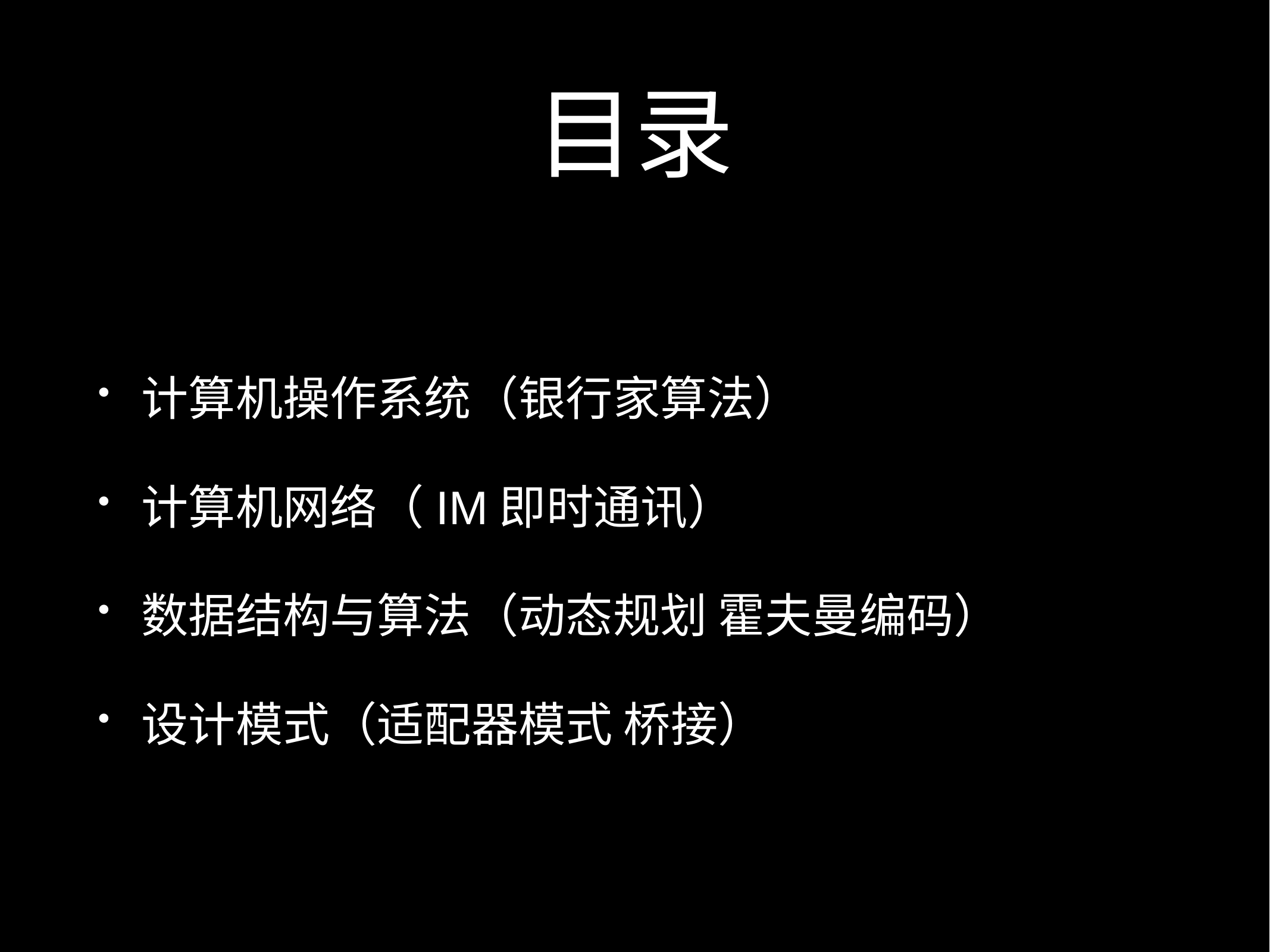

# 目录
计算机操作系统（银行家算法）
计算机网络（IM即时通讯）
数据结构与算法（动态规划 霍夫曼编码）
设计模式（适配器模式 桥接）